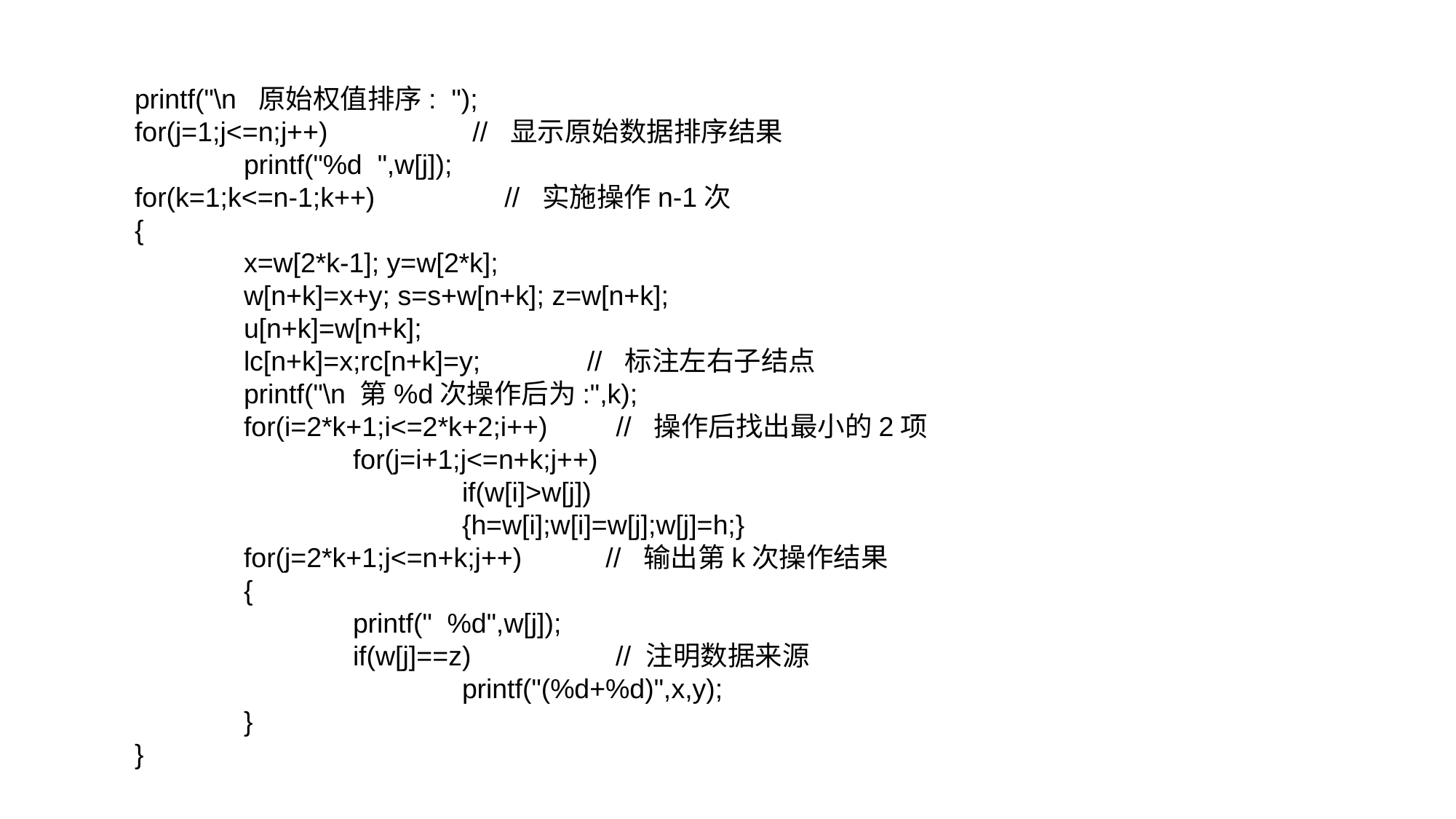

printf("\n  原始权值排序:  ");
	for(j=1;j<=n;j++)                   //  显示原始数据排序结果
		printf("%d  ",w[j]);
	for(k=1;k<=n-1;k++)                 //  实施操作n-1次
	{
		x=w[2*k-1]; y=w[2*k];
		w[n+k]=x+y; s=s+w[n+k]; z=w[n+k];
		u[n+k]=w[n+k];
		lc[n+k]=x;rc[n+k]=y;              //  标注左右子结点
		printf("\n 第%d次操作后为:",k);
		for(i=2*k+1;i<=2*k+2;i++)         //  操作后找出最小的2项
			for(j=i+1;j<=n+k;j++)
				if(w[i]>w[j])
				{h=w[i];w[i]=w[j];w[j]=h;}
		for(j=2*k+1;j<=n+k;j++)           //  输出第k次操作结果
		{
			printf("  %d",w[j]);
			if(w[j]==z)                   // 注明数据来源
				printf("(%d+%d)",x,y);
		}
	}